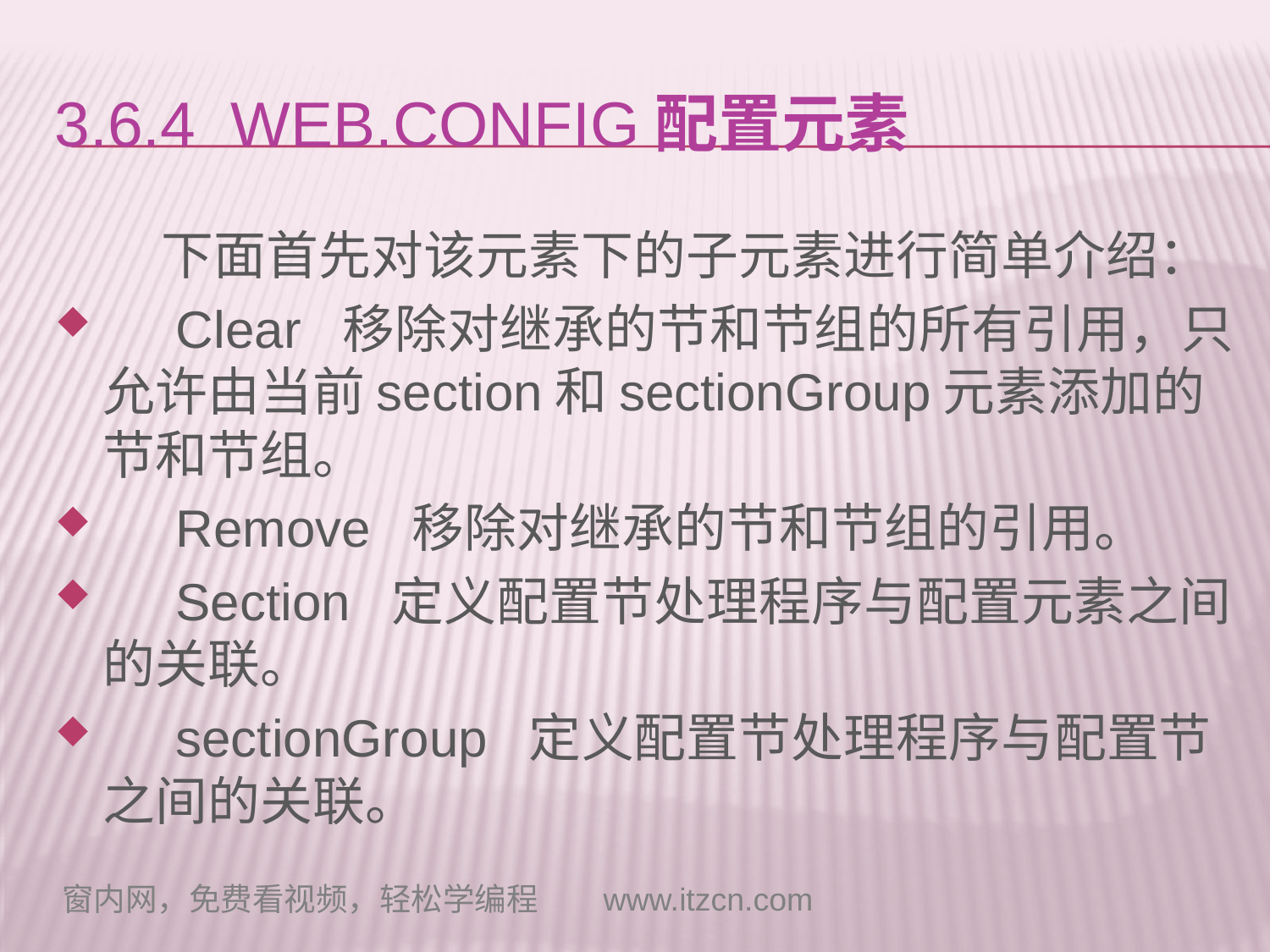

# 3.6.4  Web.config配置元素
        下面首先对该元素下的子元素进行简单介绍：
     Clear  移除对继承的节和节组的所有引用，只允许由当前section和sectionGroup元素添加的节和节组。
     Remove  移除对继承的节和节组的引用。
     Section  定义配置节处理程序与配置元素之间的关联。
     sectionGroup  定义配置节处理程序与配置节之间的关联。